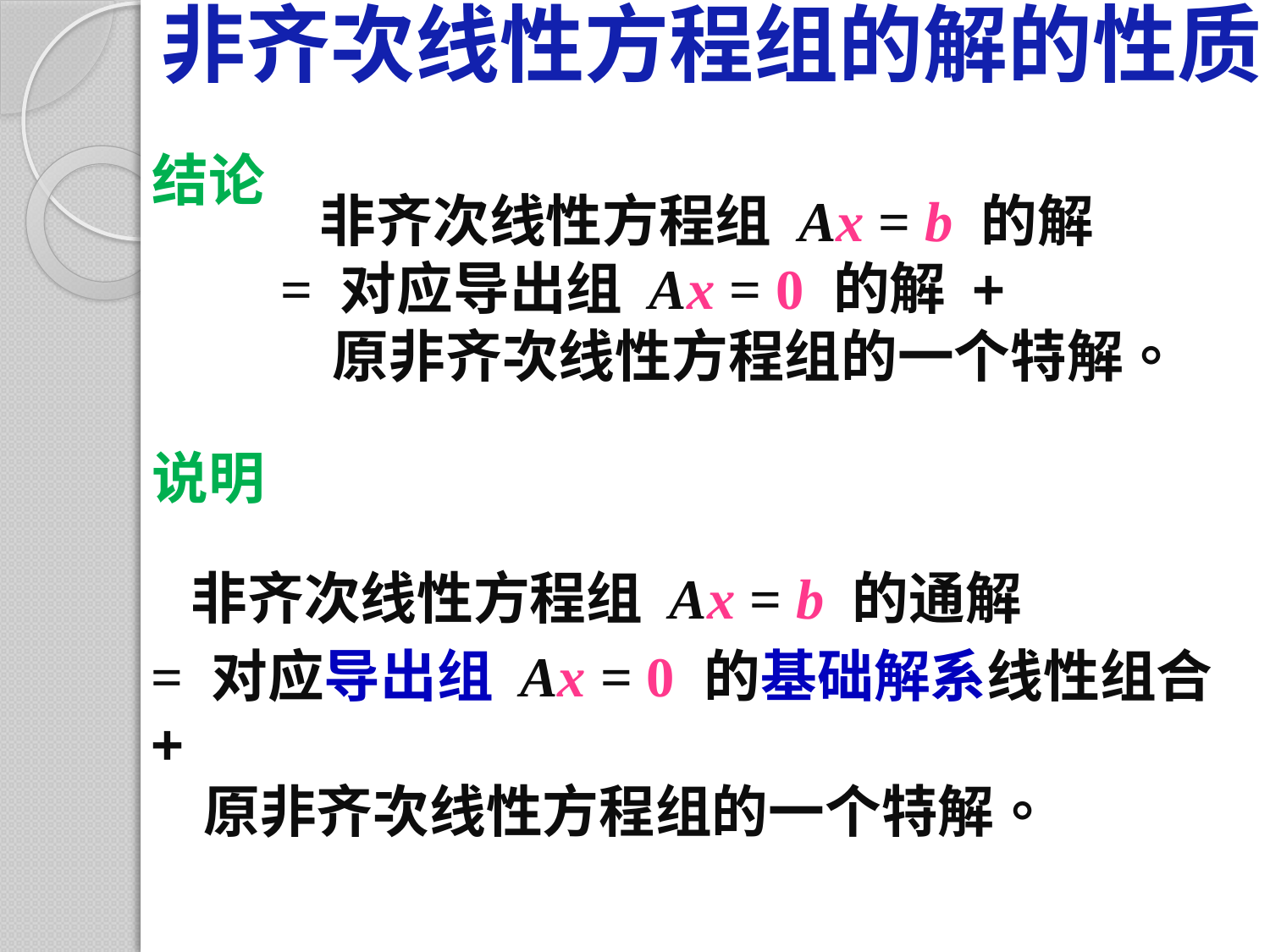

# 非齐次线性方程组的解的性质
结论
非齐次线性方程组 Ax = b 的解
= 对应导出组 Ax = 0 的解 +
   原非齐次线性方程组的一个特解。
说明
非齐次线性方程组 Ax = b 的通解
= 对应导出组 Ax = 0 的基础解系线性组合+
   原非齐次线性方程组的一个特解。